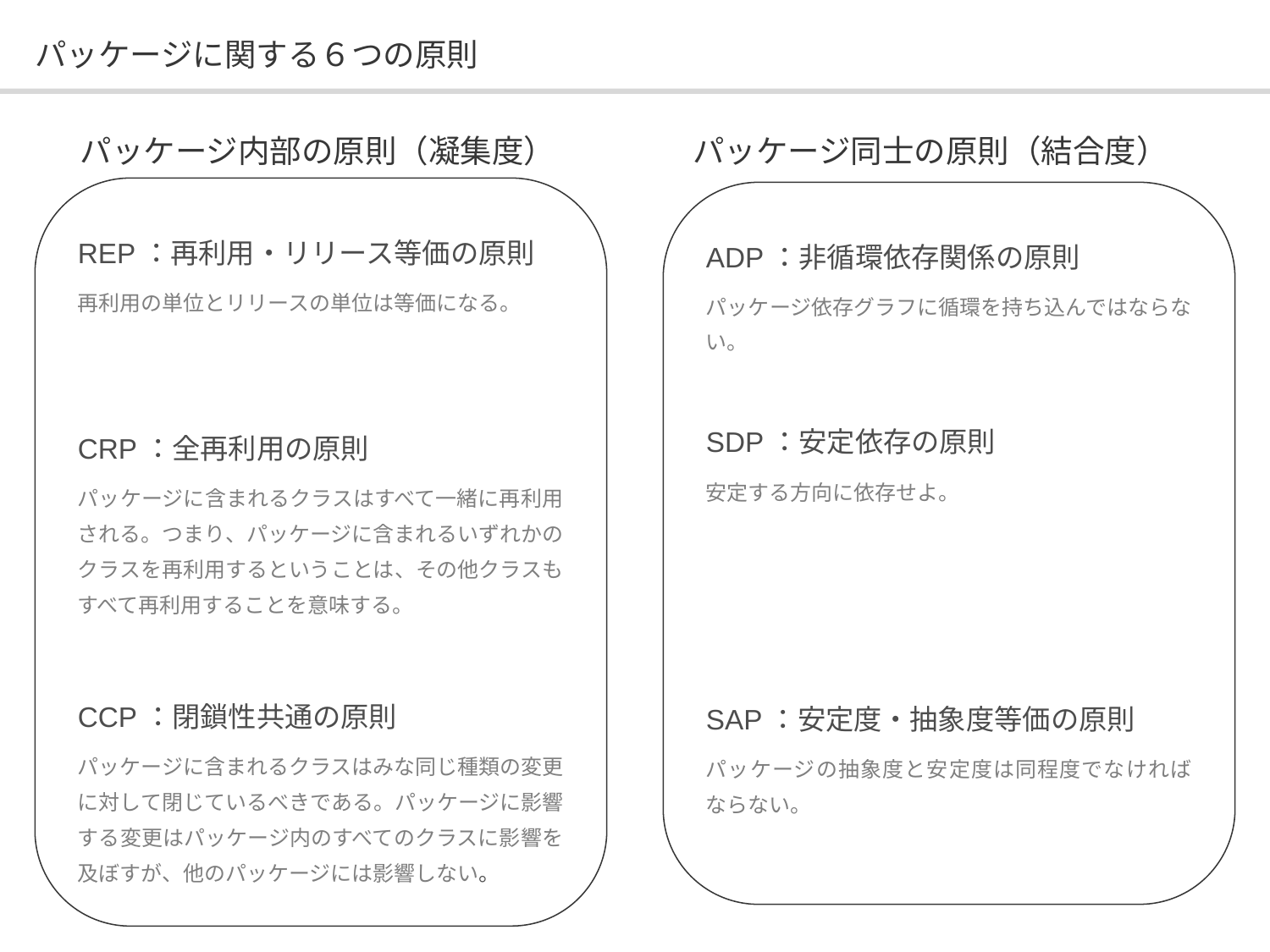

# パッケージに関する６つの原則
パッケージ内部の原則（凝集度）
パッケージ同士の原則（結合度）
REP：再利用・リリース等価の原則
再利用の単位とリリースの単位は等価になる。

CRP：全再利用の原則
パッケージに含まれるクラスはすべて一緒に再利用される。つまり、パッケージに含まれるいずれかのクラスを再利用するということは、その他クラスもすべて再利用することを意味する。

CCP：閉鎖性共通の原則
パッケージに含まれるクラスはみな同じ種類の変更に対して閉じているべきである。パッケージに影響する変更はパッケージ内のすべてのクラスに影響を及ぼすが、他のパッケージには影響しない。
ADP：非循環依存関係の原則
パッケージ依存グラフに循環を持ち込んではならない。

SDP：安定依存の原則
安定する方向に依存せよ。

SAP：安定度・抽象度等価の原則
パッケージの抽象度と安定度は同程度でなければならない。